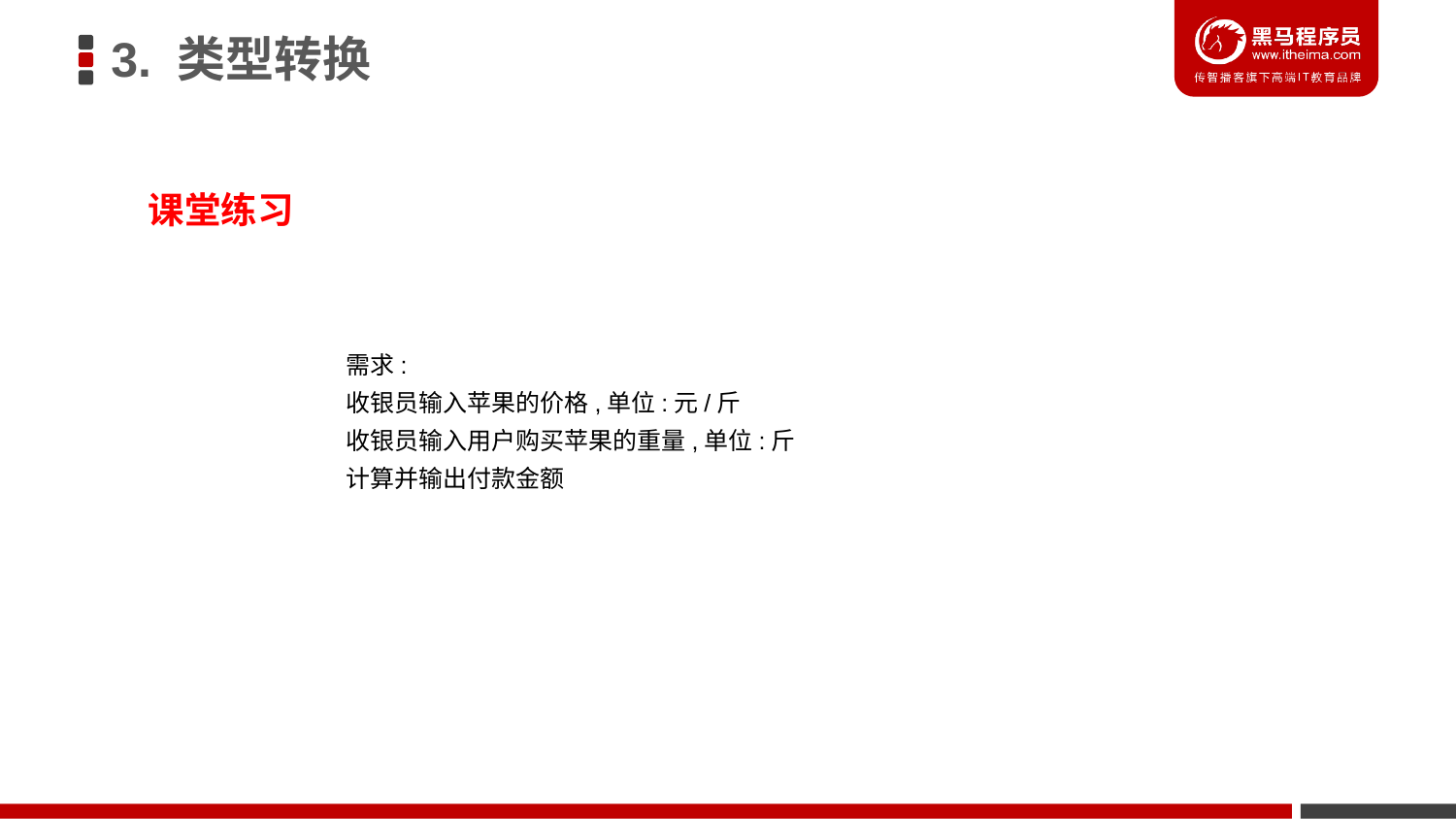

3. 类型转换
课堂练习
需求:
收银员输入苹果的价格,单位:元/斤
收银员输入用户购买苹果的重量,单位:斤
计算并输出付款金额